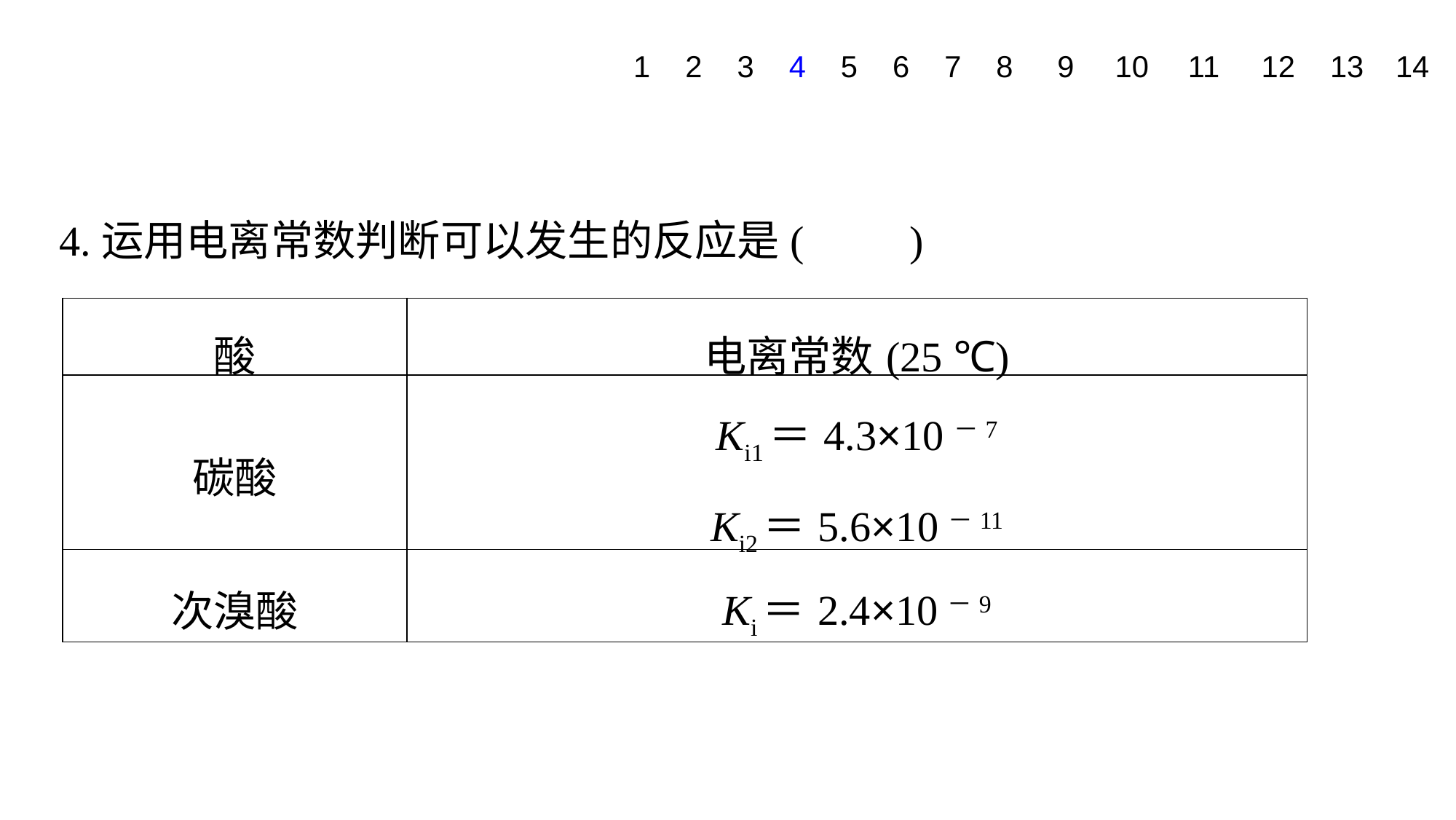

1
2
3
4
5
6
7
8
9
10
11
12
13
14
4.运用电离常数判断可以发生的反应是(　　)
| 酸 | 电离常数(25 ℃) |
| --- | --- |
| 碳酸 | Ki1＝4.3×10－7 Ki2＝5.6×10－11 |
| 次溴酸 | Ki＝2.4×10－9 |